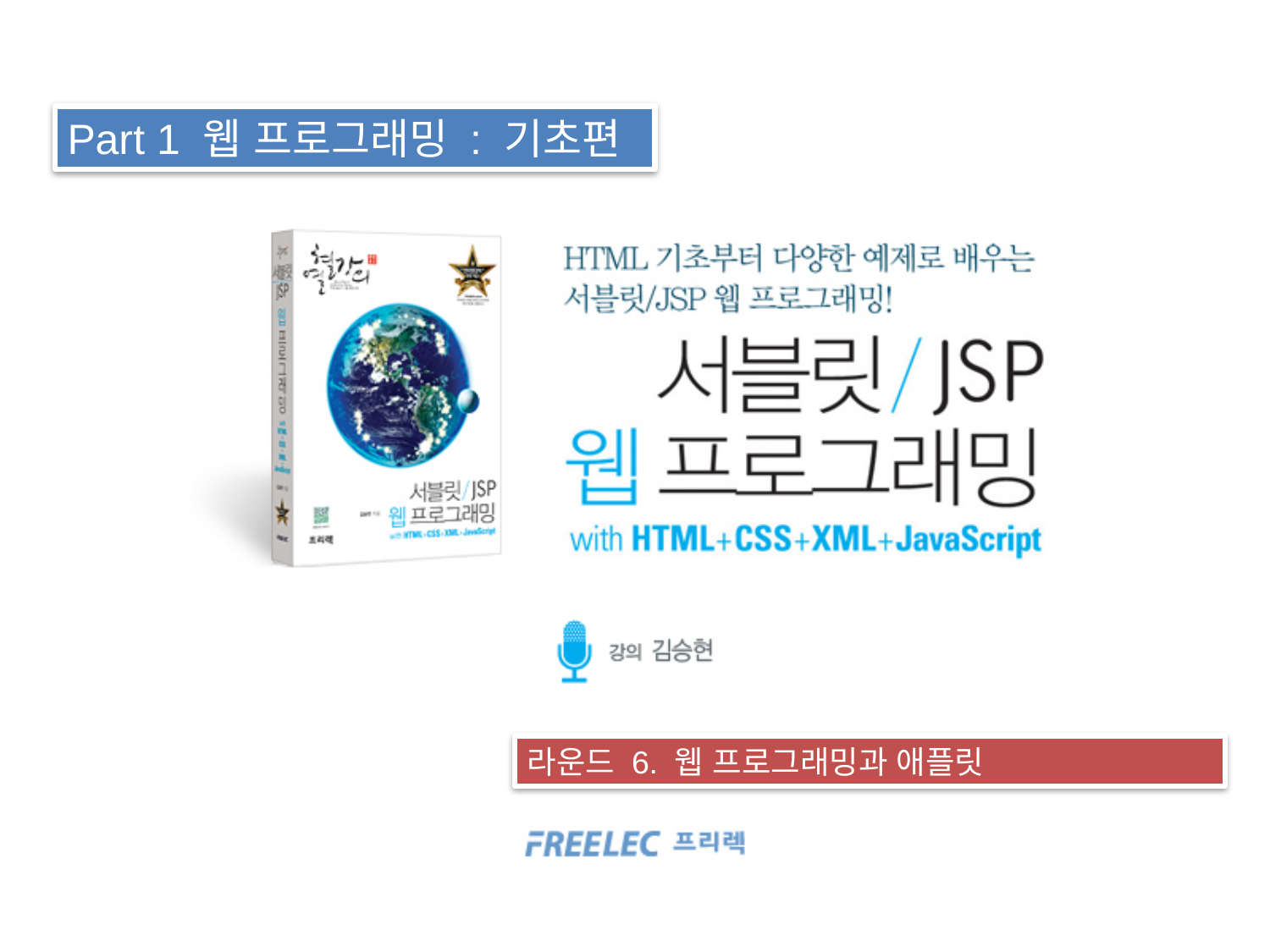

Part 1 웹 프로그래밍 : 기초편
라운드 6. 웹 프로그래밍과 애플릿